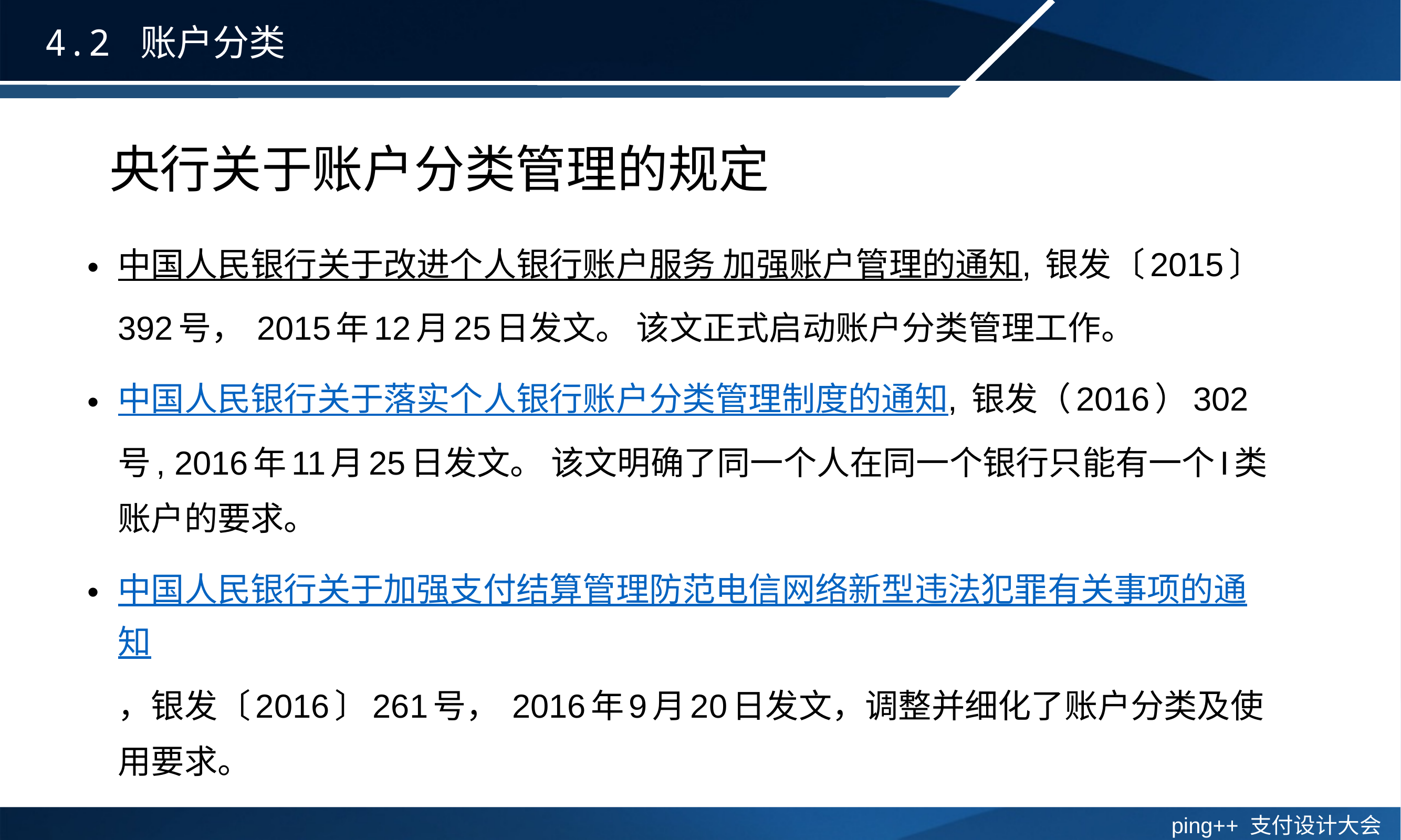

# 4.2 账户分类
央行关于账户分类管理的规定
中国人民银行关于改进个人银行账户服务 加强账户管理的通知, 银发〔2015〕392号， 2015年12月25日发文。 该文正式启动账户分类管理工作。
中国人民银行关于落实个人银行账户分类管理制度的通知, 银发（2016）302号, 2016年11月25日发文。 该文明确了同一个人在同一个银行只能有一个I类账户的要求。
中国人民银行关于加强支付结算管理防范电信网络新型违法犯罪有关事项的通知，银发〔2016〕261号， 2016年9月20日发文，调整并细化了账户分类及使用要求。